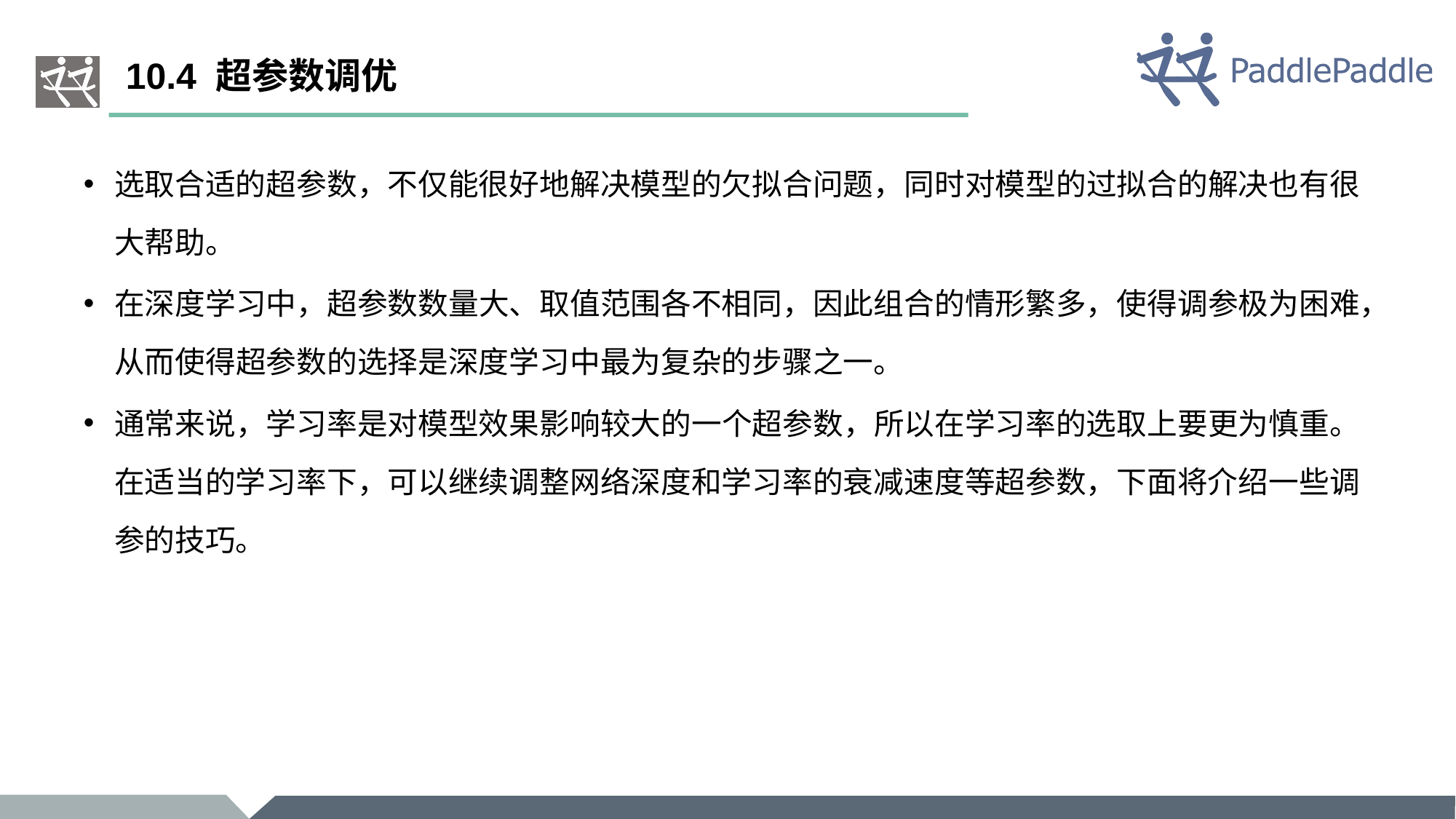

# 10.4 超参数调优
选取合适的超参数，不仅能很好地解决模型的欠拟合问题，同时对模型的过拟合的解决也有很大帮助。
在深度学习中，超参数数量大、取值范围各不相同，因此组合的情形繁多，使得调参极为困难，从而使得超参数的选择是深度学习中最为复杂的步骤之一。
通常来说，学习率是对模型效果影响较大的一个超参数，所以在学习率的选取上要更为慎重。在适当的学习率下，可以继续调整网络深度和学习率的衰减速度等超参数，下面将介绍一些调参的技巧。